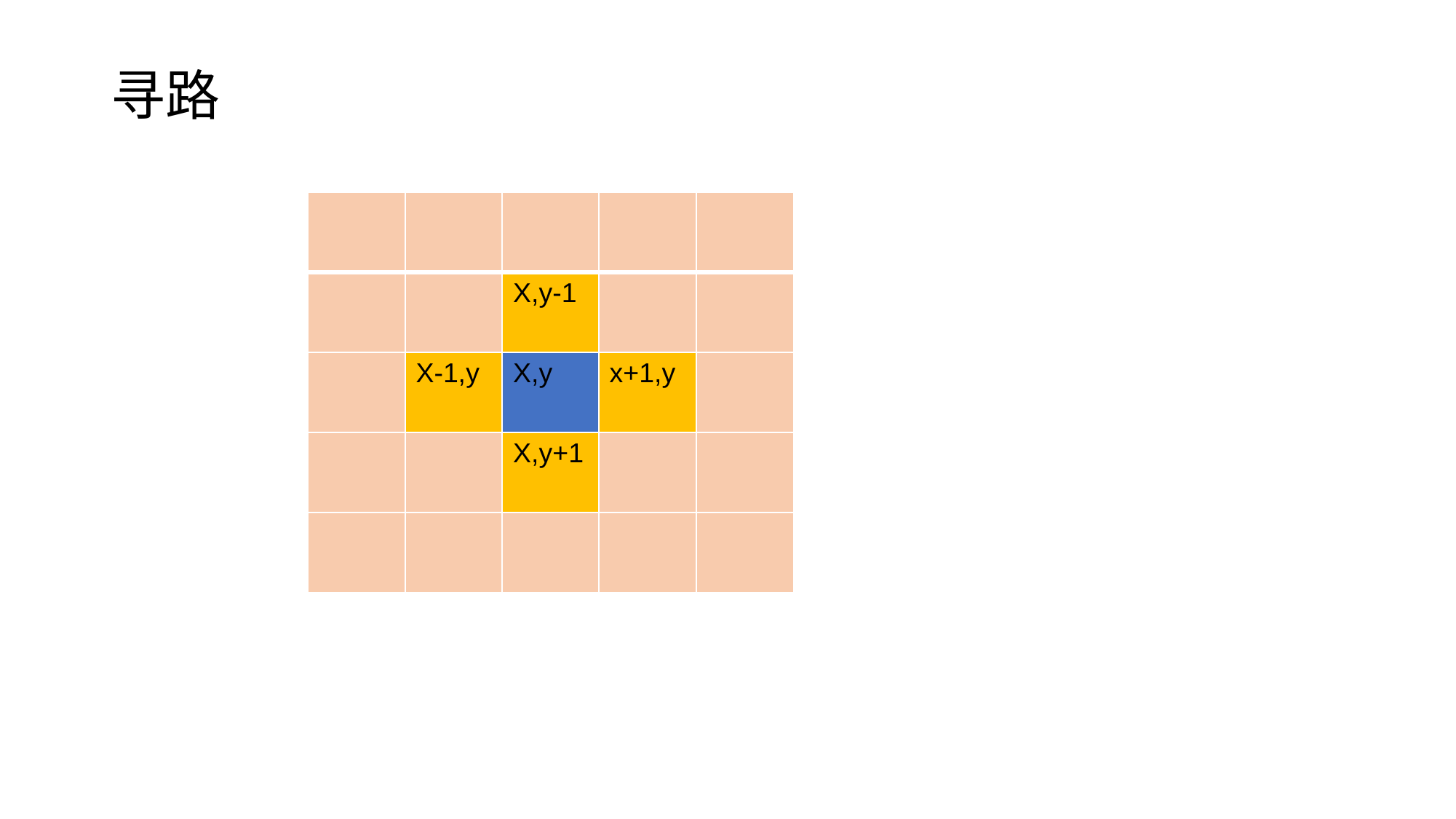

寻路
|  |  |  |  |  |
| --- | --- | --- | --- | --- |
|  |  | X,y-1 |  |  |
|  | X-1,y | X,y | x+1,y |  |
|  |  | X,y+1 |  |  |
|  |  |  |  |  |